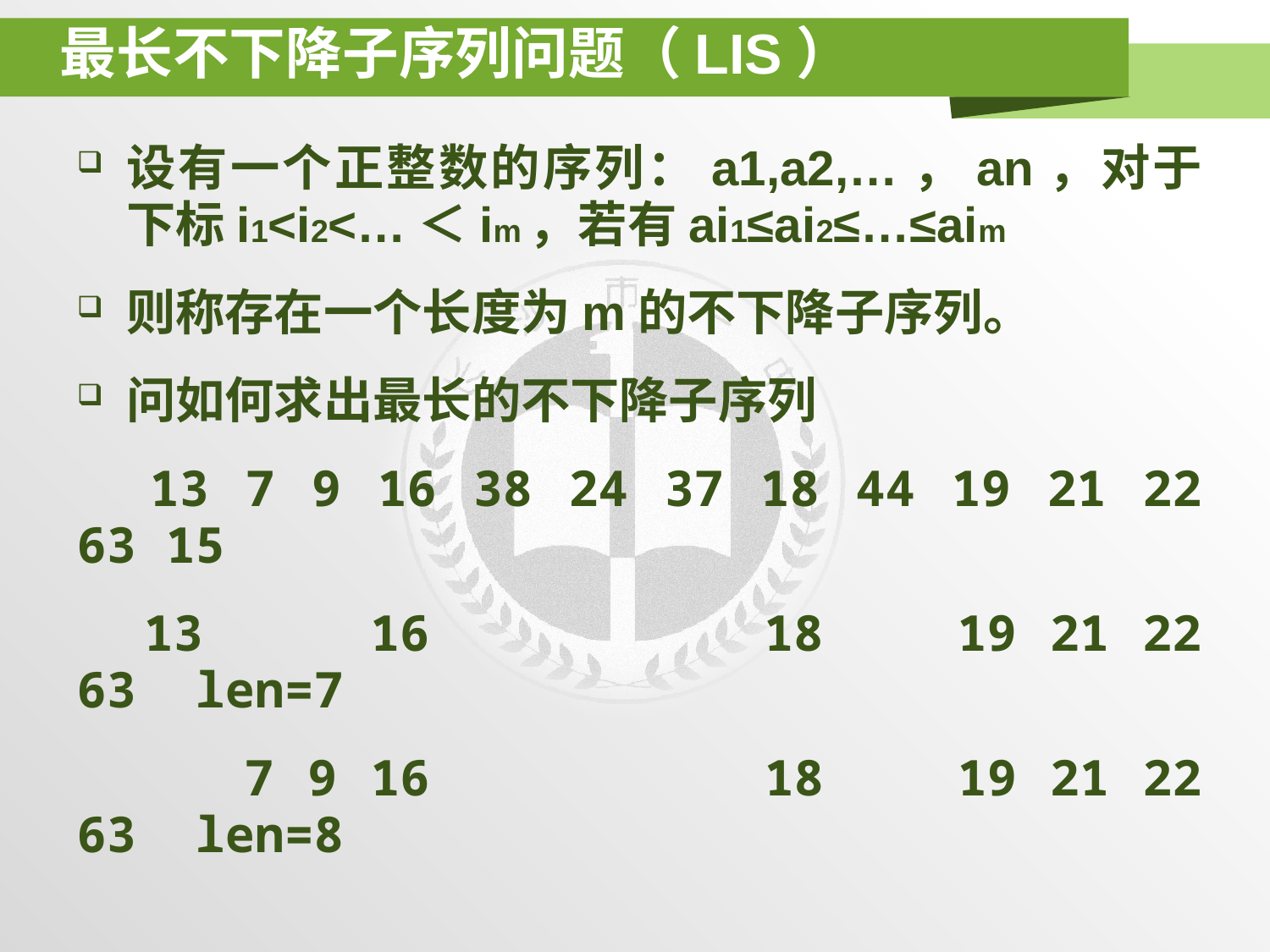

# 最长不下降子序列问题（LIS）
设有一个正整数的序列：a1,a2,…，an，对于下标i1<i2<…＜im，若有ai1≤ai2≤…≤aim
则称存在一个长度为m的不下降子序列。
问如何求出最长的不下降子序列
  13 7 9 16 38 24 37 18 44 19 21 22 63 15
  13     16          18    19 21 22 63  len=7
     7 9 16          18    19 21 22 63  len=8